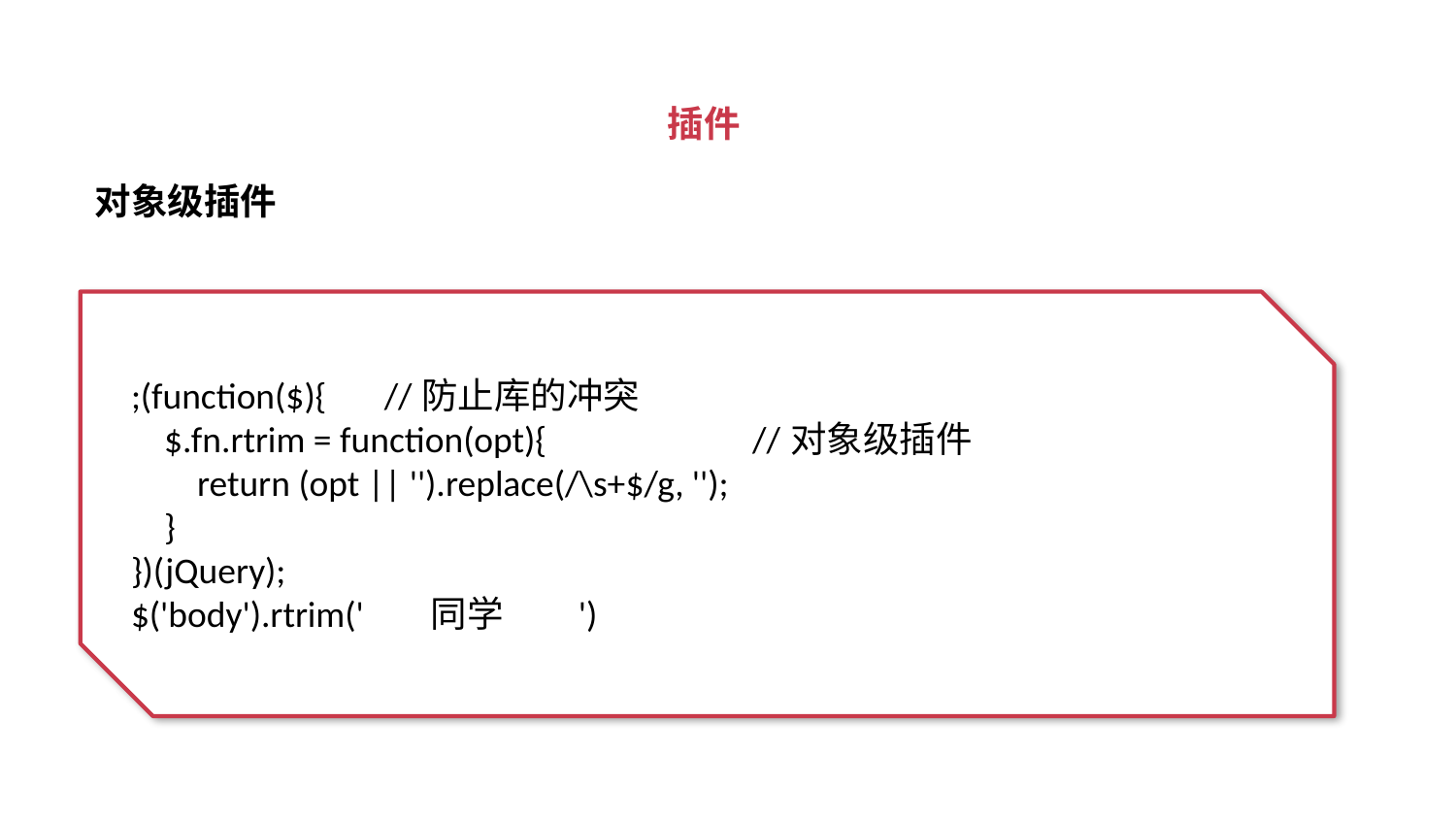

插件
对象级插件
;(function($){       //防止库的冲突
    $.fn.rtrim = function(opt){                         //对象级插件
        return (opt || '').replace(/\s+$/g, '');
    }
})(jQuery);
$('body').rtrim('       同学        ')